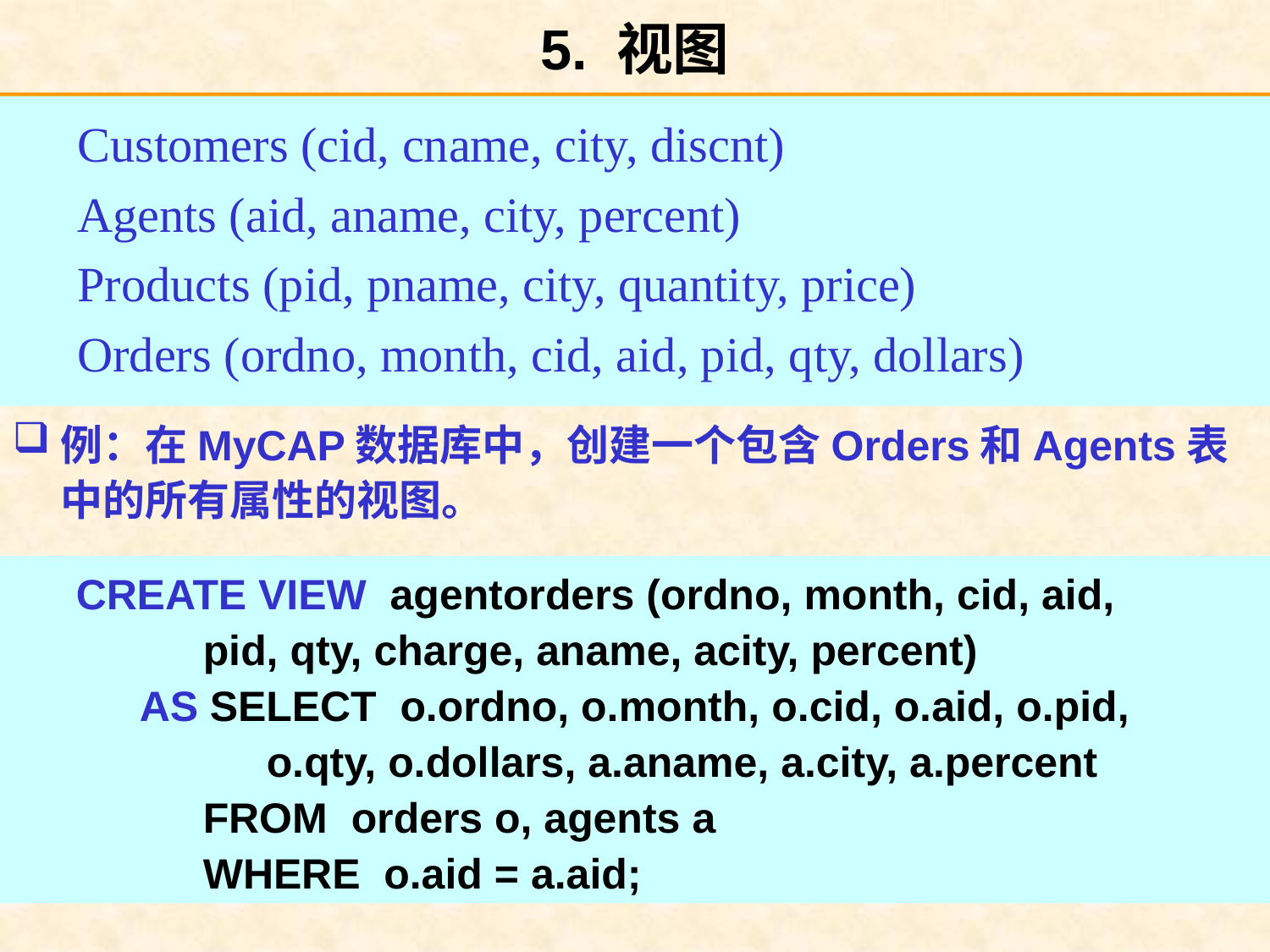

# 5. 视图

Customers (cid, cname, city, discnt)
Agents (aid, aname, city, percent)
Products (pid, pname, city, quantity, price)
Orders (ordno, month, cid, aid, pid, qty, dollars)
例：在MyCAP数据库中，创建一个包含Orders和Agents表中的所有属性的视图。
CREATE VIEW  agentorders (ordno, month, cid, aid,
pid, qty, charge, aname, acity, percent)
AS SELECT  o.ordno, o.month, o.cid, o.aid, o.pid,
o.qty, o.dollars, a.aname, a.city, a.percent
FROM  orders o, agents a
WHERE  o.aid = a.aid;